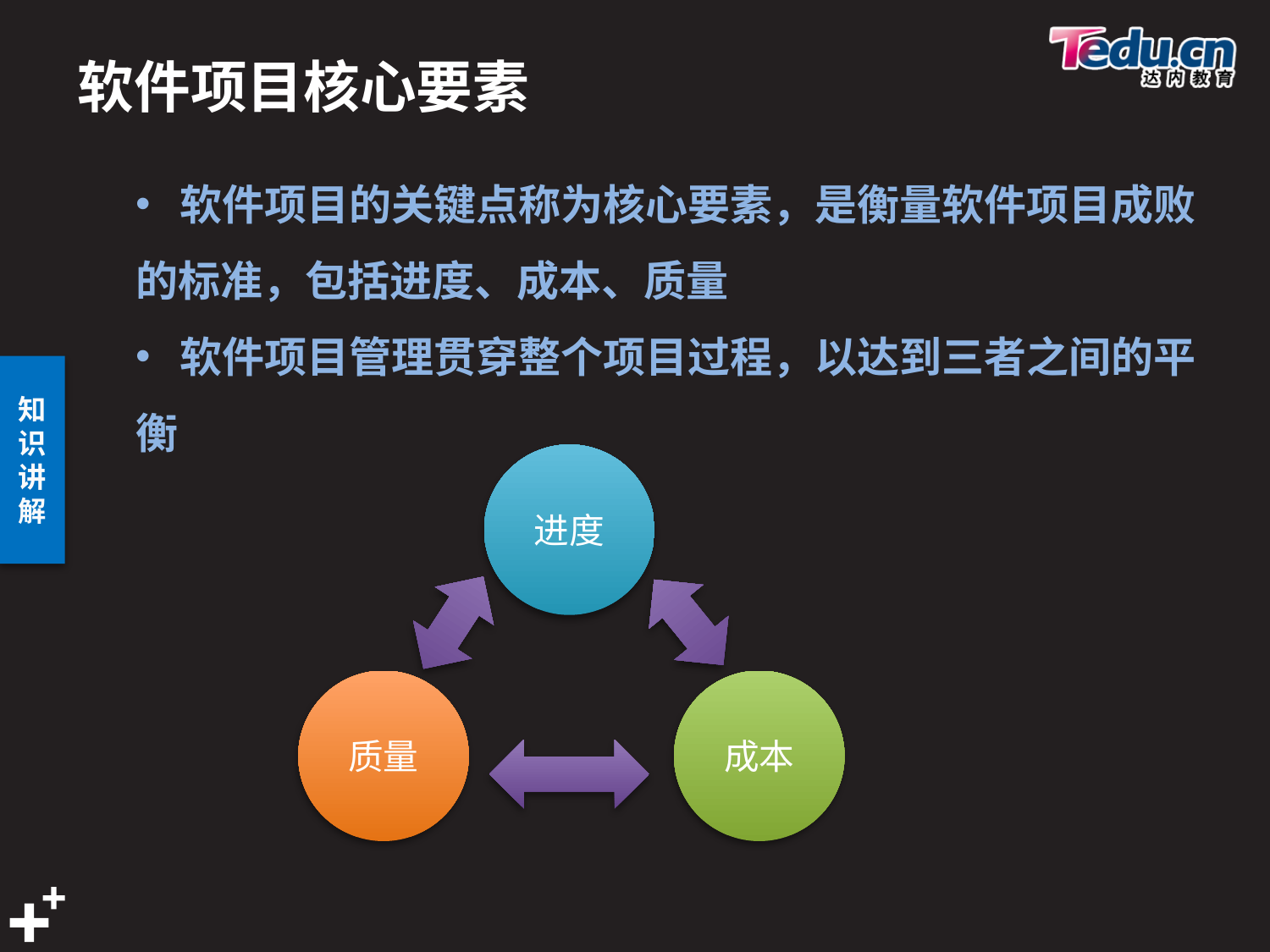

# 软件项目核心要素
  软件项目的关键点称为核心要素，是衡量软件项目成败的标准，包括进度、成本、质量
  软件项目管理贯穿整个项目过程，以达到三者之间的平衡

进度

质量
成本